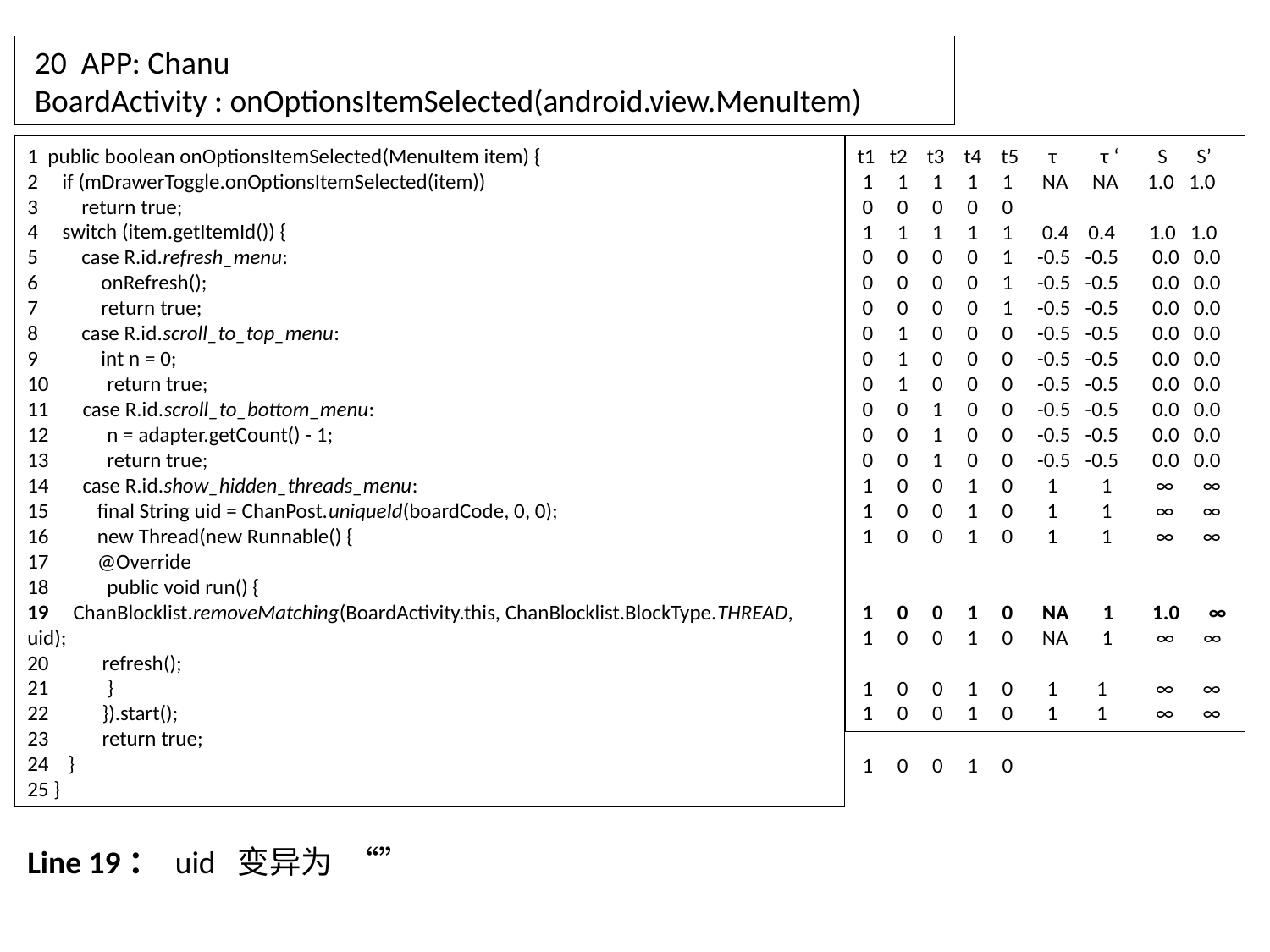

20  APP: Chanu
 BoardActivity : onOptionsItemSelected(android.view.MenuItem)
t1   t2    t3    t4    t5      τ         τ ‘        S      S’
 1     1     1     1     1      NA     NA      1.0   1.0
 0     0     0     0     0
 1     1     1     1     1      0.4    0.4       1.0   1.0
 0     0     0     0     1     -0.5   -0.5       0.0   0.0
 0     0     0     0     1     -0.5   -0.5       0.0   0.0
 0     0     0     0     1     -0.5   -0.5       0.0   0.0
 0     1     0     0     0     -0.5   -0.5       0.0   0.0
 0     1     0     0     0     -0.5   -0.5       0.0   0.0
 0     1     0     0     0     -0.5   -0.5       0.0   0.0
 0     0     1     0     0     -0.5   -0.5       0.0   0.0
 0     0     1     0     0     -0.5   -0.5       0.0   0.0
 0     0     1     0     0     -0.5   -0.5       0.0   0.0
 1     0     0     1     0       1         1         ∞      ∞
 1     0     0     1     0       1         1         ∞      ∞
 1     0     0     1     0       1         1         ∞      ∞

 1     0     0     1     0      NA       1        1.0      ∞
 1     0     0     1     0      NA       1         ∞      ∞

 1     0     0     1     0       1        1          ∞      ∞
 1     0     0     1     0       1        1          ∞      ∞
1  public boolean onOptionsItemSelected(MenuItem item) {
2     if (mDrawerToggle.onOptionsItemSelected(item))
3         return true;
4     switch (item.getItemId()) {
5         case R.id.refresh_menu:
6             onRefresh();
7             return true;
8         case R.id.scroll_to_top_menu:
9             int n = 0;
10            return true;
11       case R.id.scroll_to_bottom_menu:
12            n = adapter.getCount() - 1;
13            return true;
14       case R.id.show_hidden_threads_menu:
15          final String uid = ChanPost.uniqueId(boardCode, 0, 0);
16          new Thread(new Runnable() {
17          @Override
18            public void run() {
19     ChanBlocklist.removeMatching(BoardActivity.this, ChanBlocklist.BlockType.THREAD, uid);
20           refresh();
21            }
22           }).start();
23           return true;
24    }
25 }
 1     0     0     1     0
Line 19： uid  变异为  “”